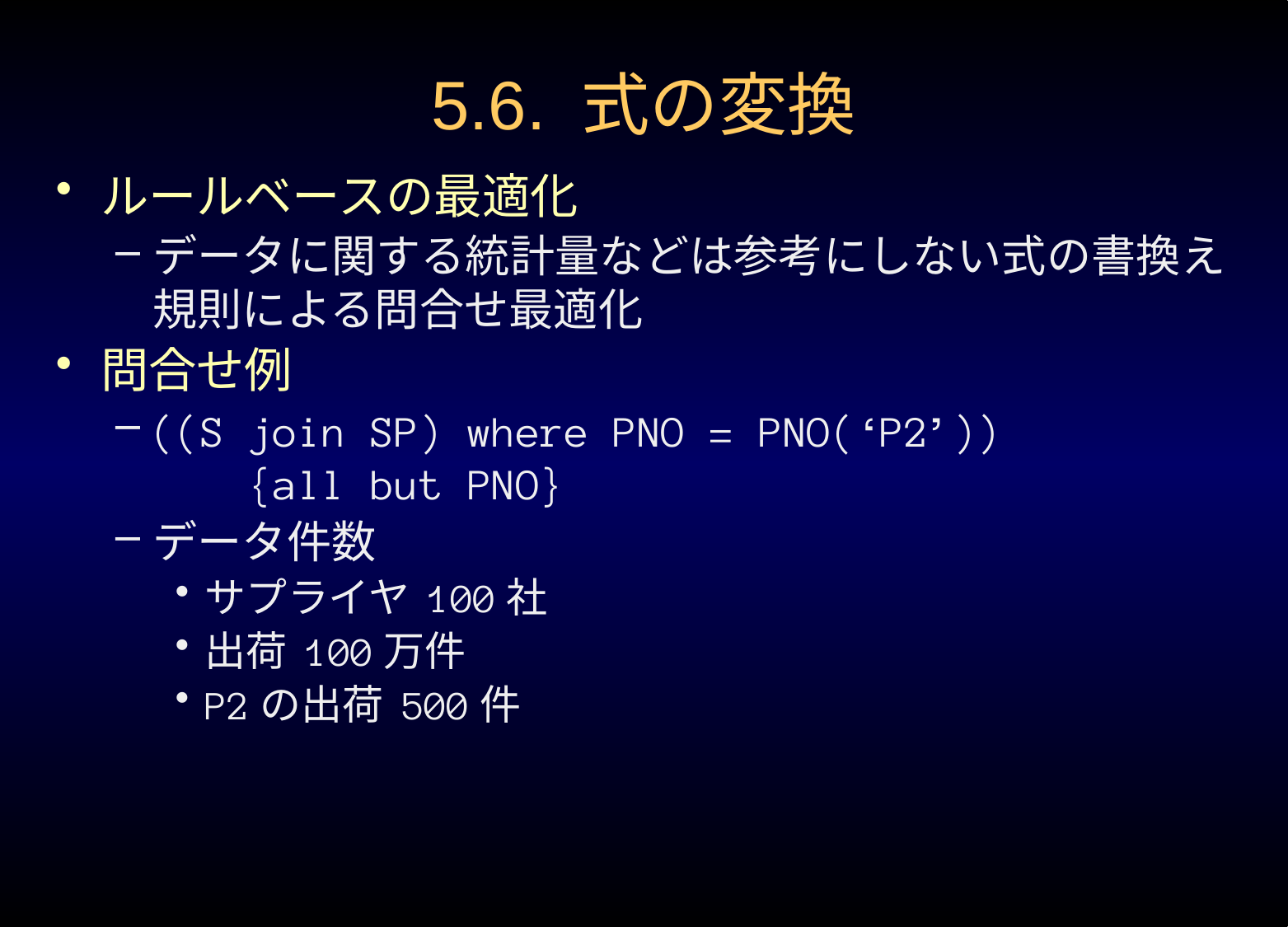

# 5.6. 式の変換
ルールベースの最適化
データに関する統計量などは参考にしない式の書換え規則による問合せ最適化
問合せ例
((S join SP) where PNO = PNO(‘P2’))
    {all but PNO}
データ件数
サプライヤ 100社
出荷 100万件
P2の出荷 500件